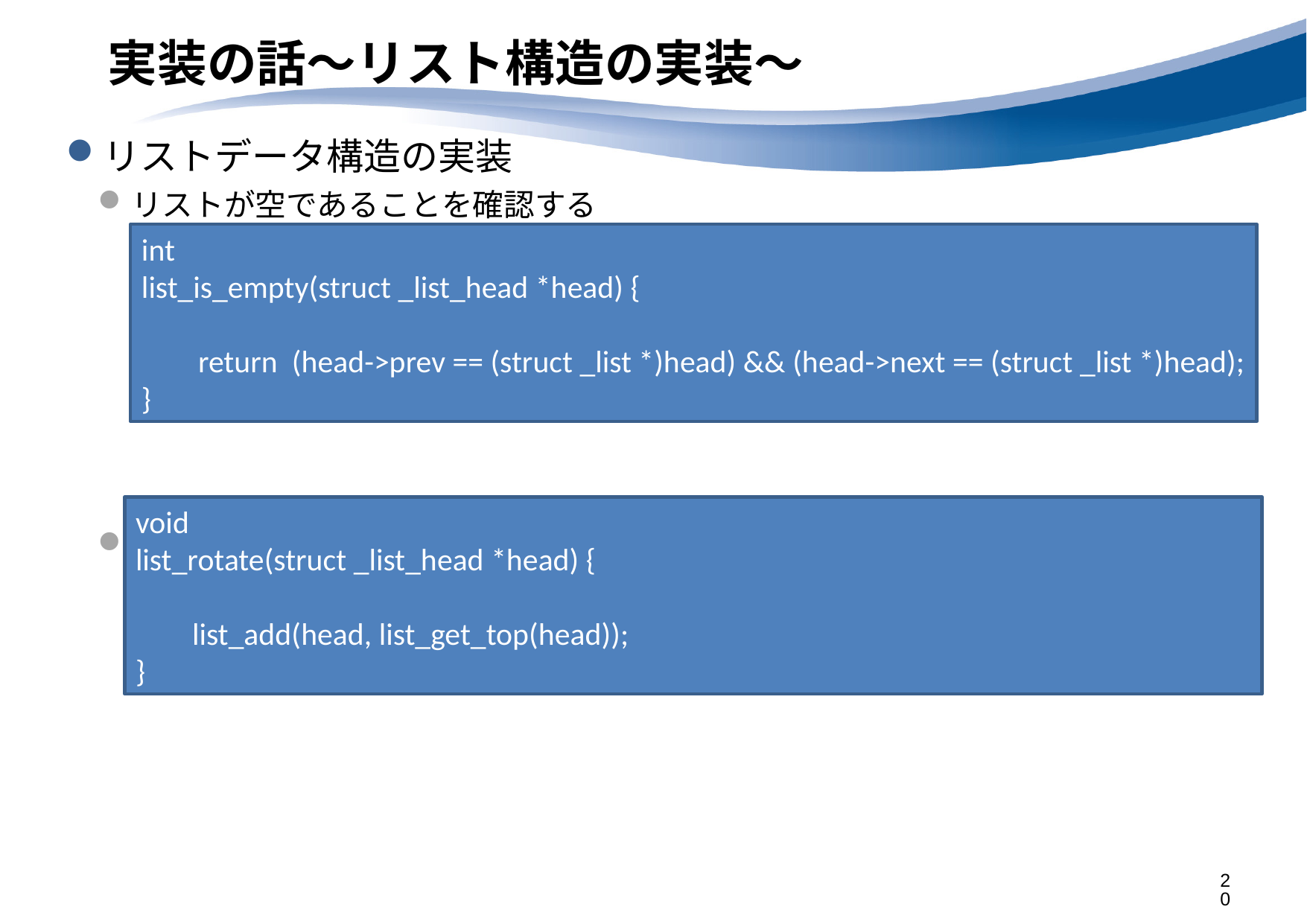

# 実装の話～リスト構造の実装～
リストデータ構造の実装
リストが空であることを確認する

リストを回転する
int
list_is_empty(struct _list_head *head) {

        return  (head->prev == (struct _list *)head) && (head->next == (struct _list *)head);
}
void
list_rotate(struct _list_head *head) {

        list_add(head, list_get_top(head));
}
20